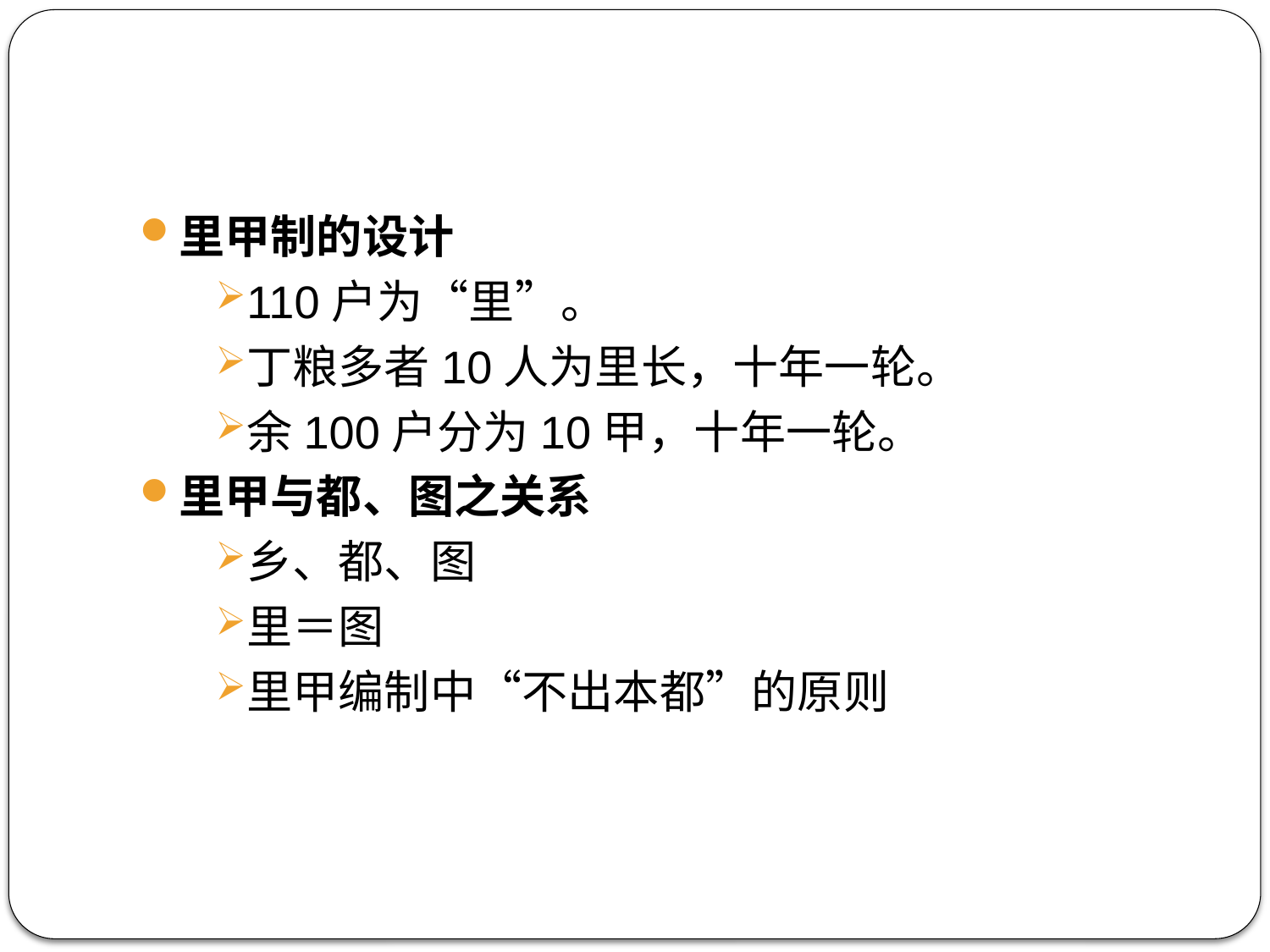

#
里甲制的设计
110户为“里”。
丁粮多者10人为里长，十年一轮。
余100户分为10甲，十年一轮。
里甲与都、图之关系
乡、都、图
里＝图
里甲编制中“不出本都”的原则